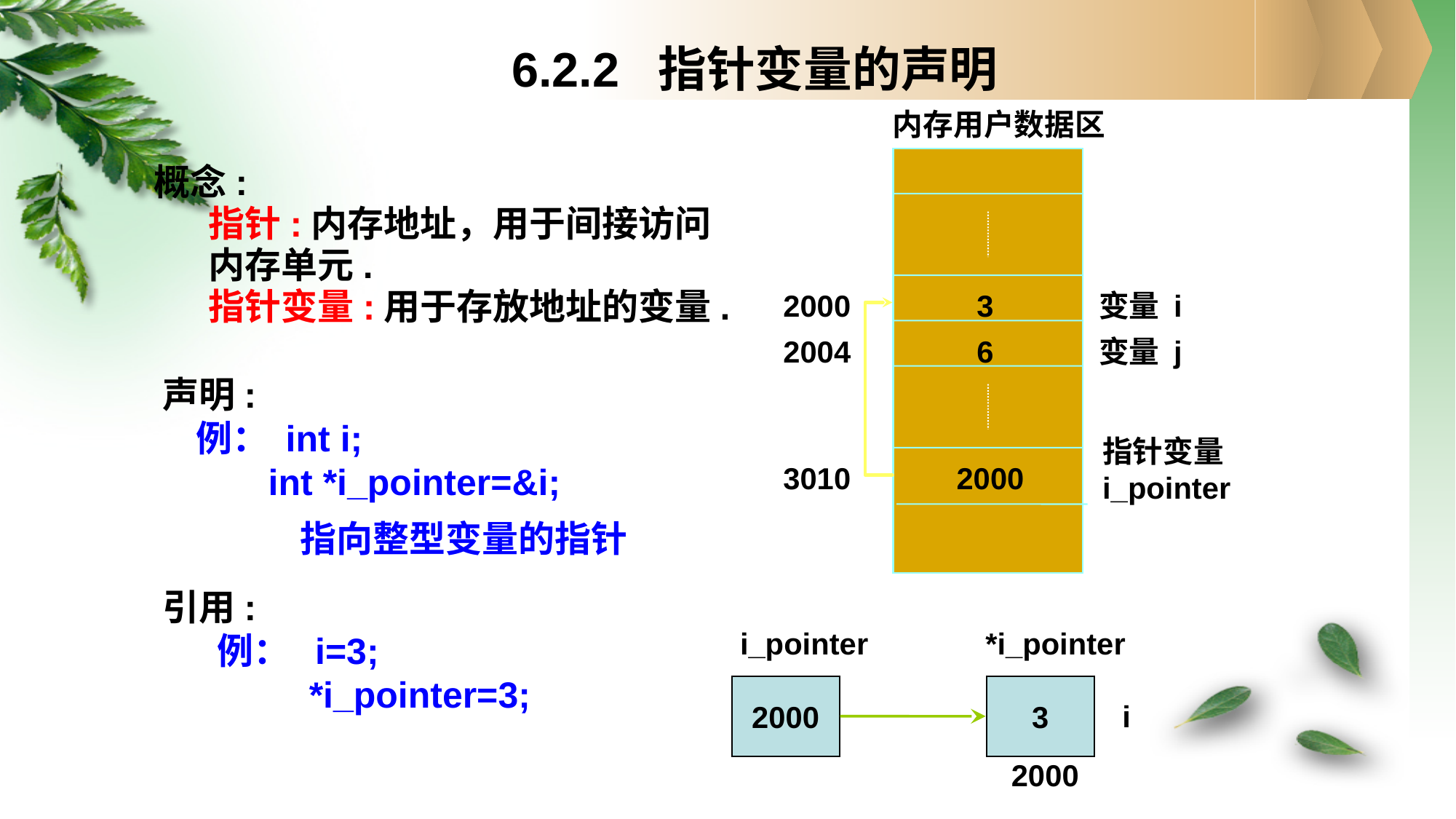

# 6.2.2  指针变量的声明
内存用户数据区

2000
3
变量 i

2004
6
变量 j

指针变量
i_pointer

3010
2000

概念:
指针:内存地址，用于间接访问内存单元.
指针变量:用于存放地址的变量.
声明:
   例： int i;
     int *i_pointer=&i;
         指向整型变量的指针
引用:
例：  i=3;
         *i_pointer=3;
i_pointer

*i_pointer
2000
3
i

2000